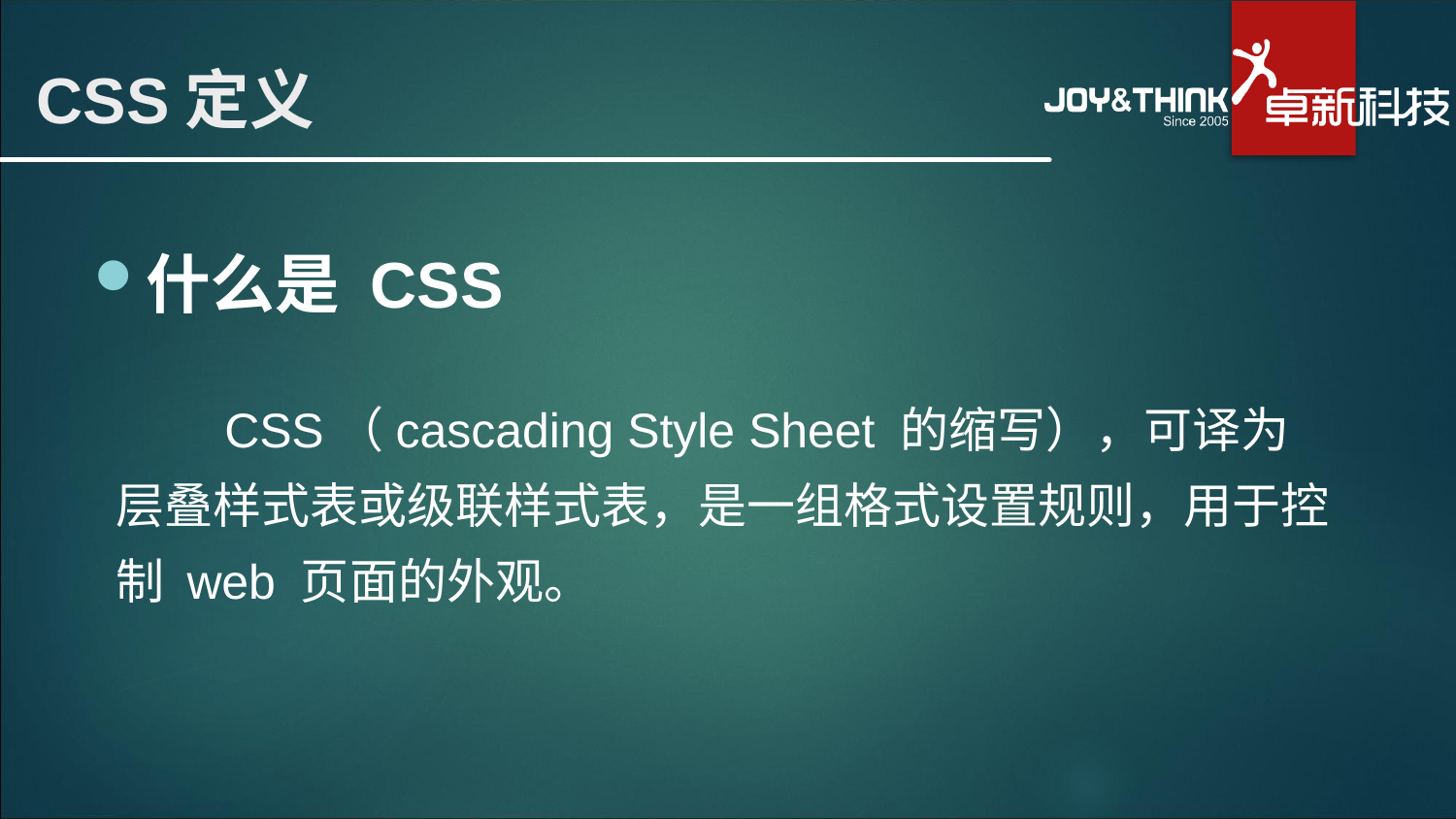

# CSS定义
什么是 CSS
        CSS（cascading Style Sheet 的缩写），可译为层叠样式表或级联样式表，是一组格式设置规则，用于控制 web 页面的外观。